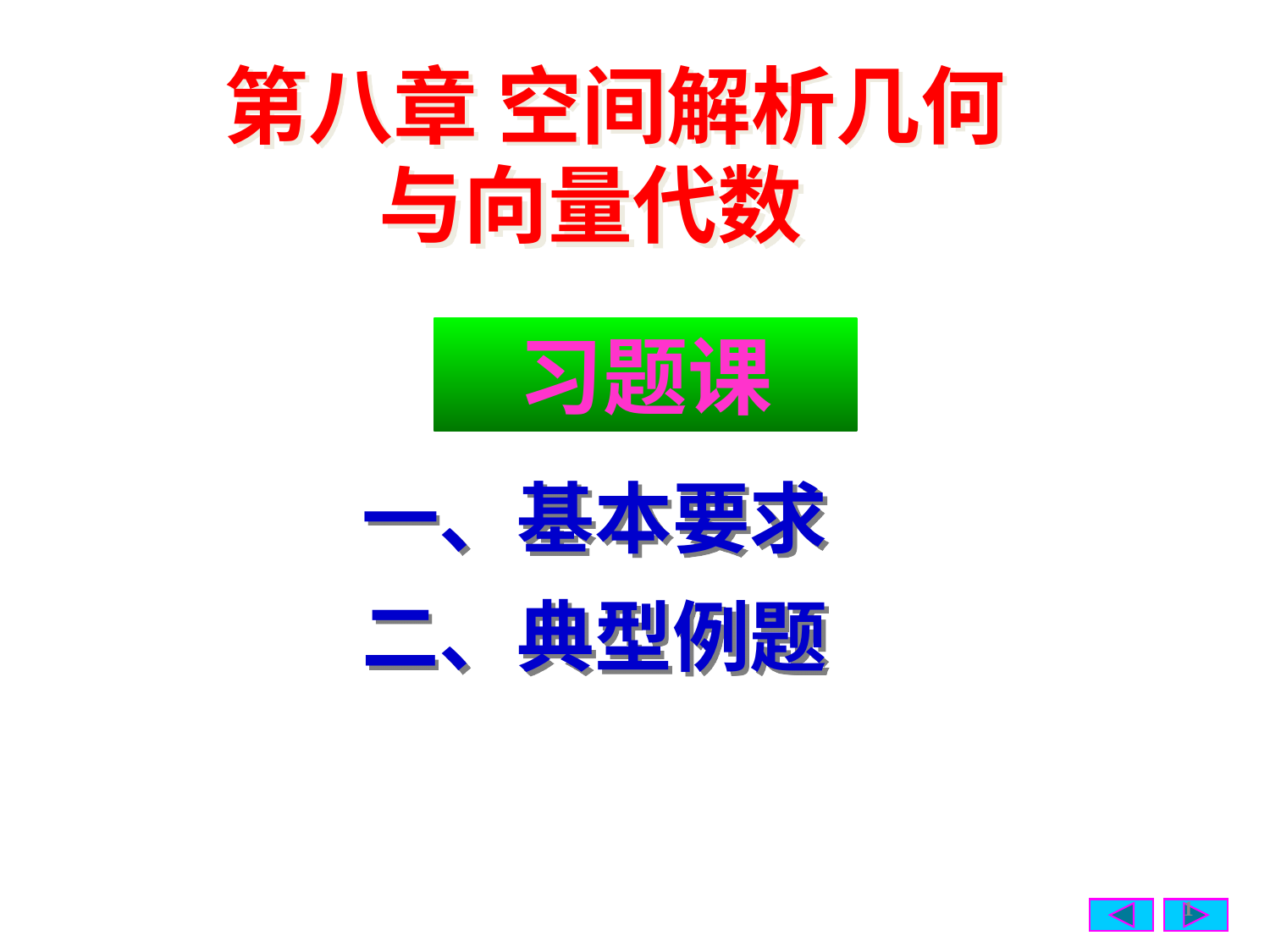

第八章 空间解析几何
       与向量代数
习题课
一、基本要求
二、典型例题
1